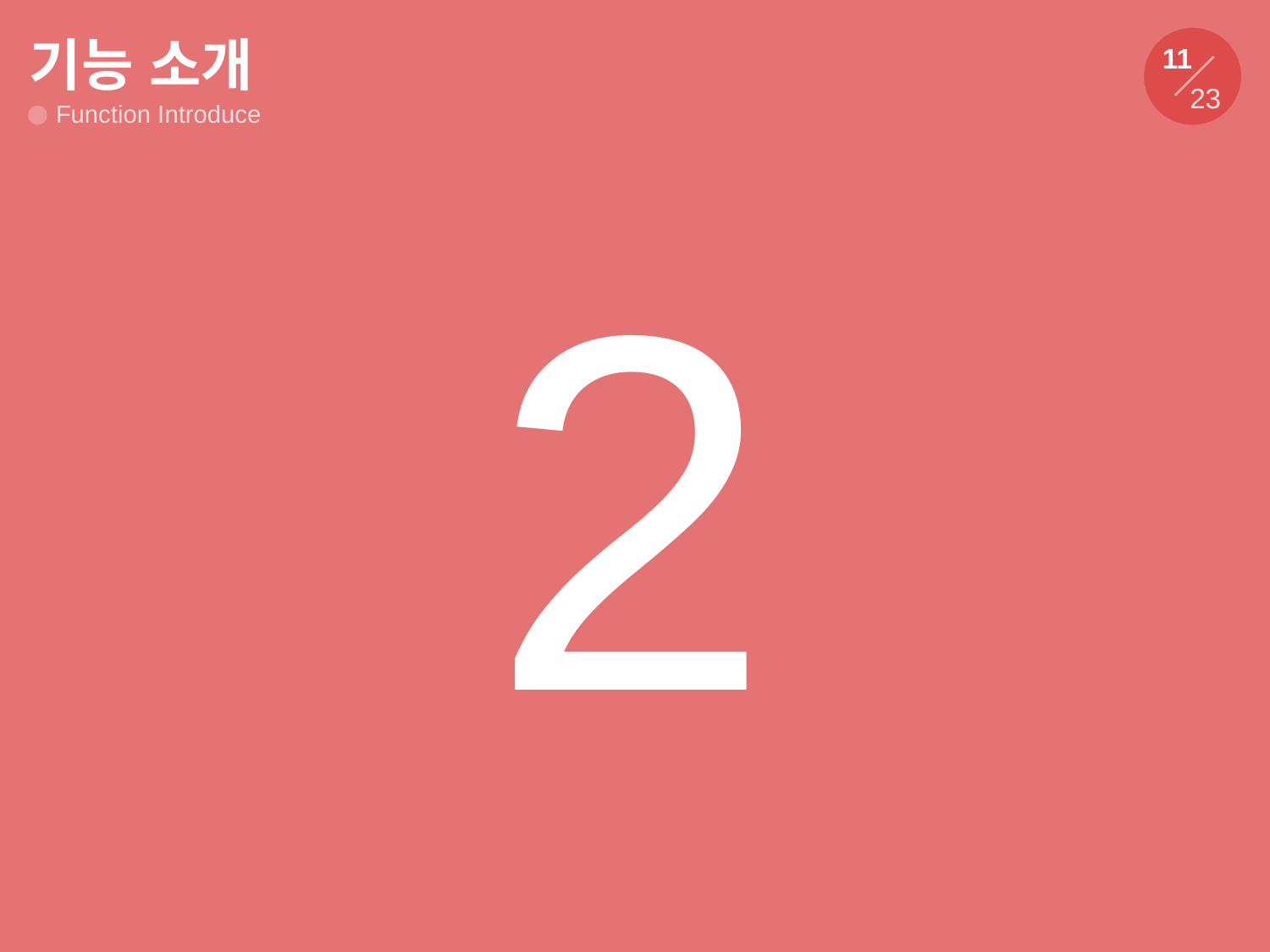

기능 소개

11
23

Function Introduce

2